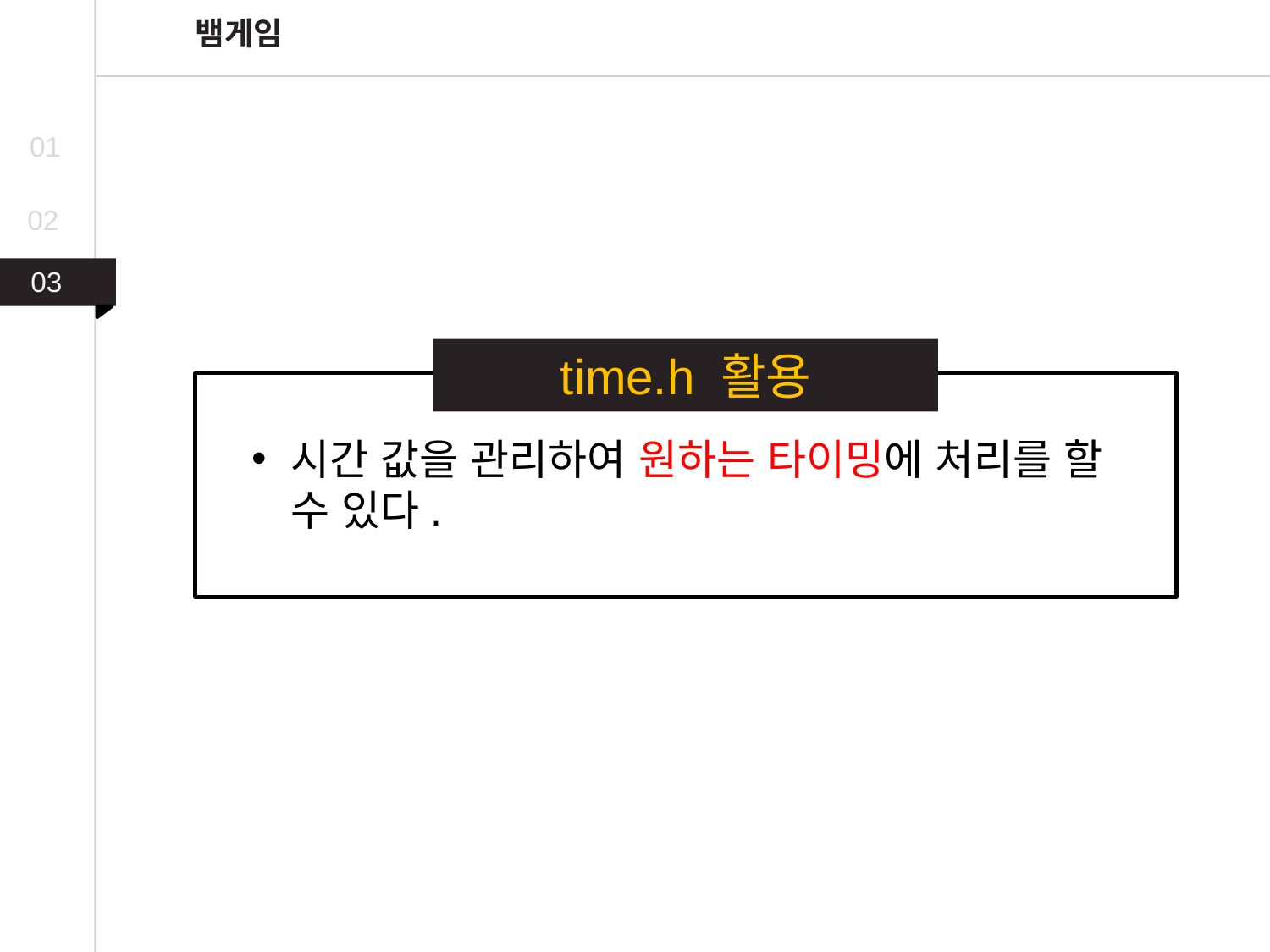

뱀게임
01
02
03

03
02

time.h 활용

시간 값을 관리하여 원하는 타이밍에 처리를 할 수 있다.